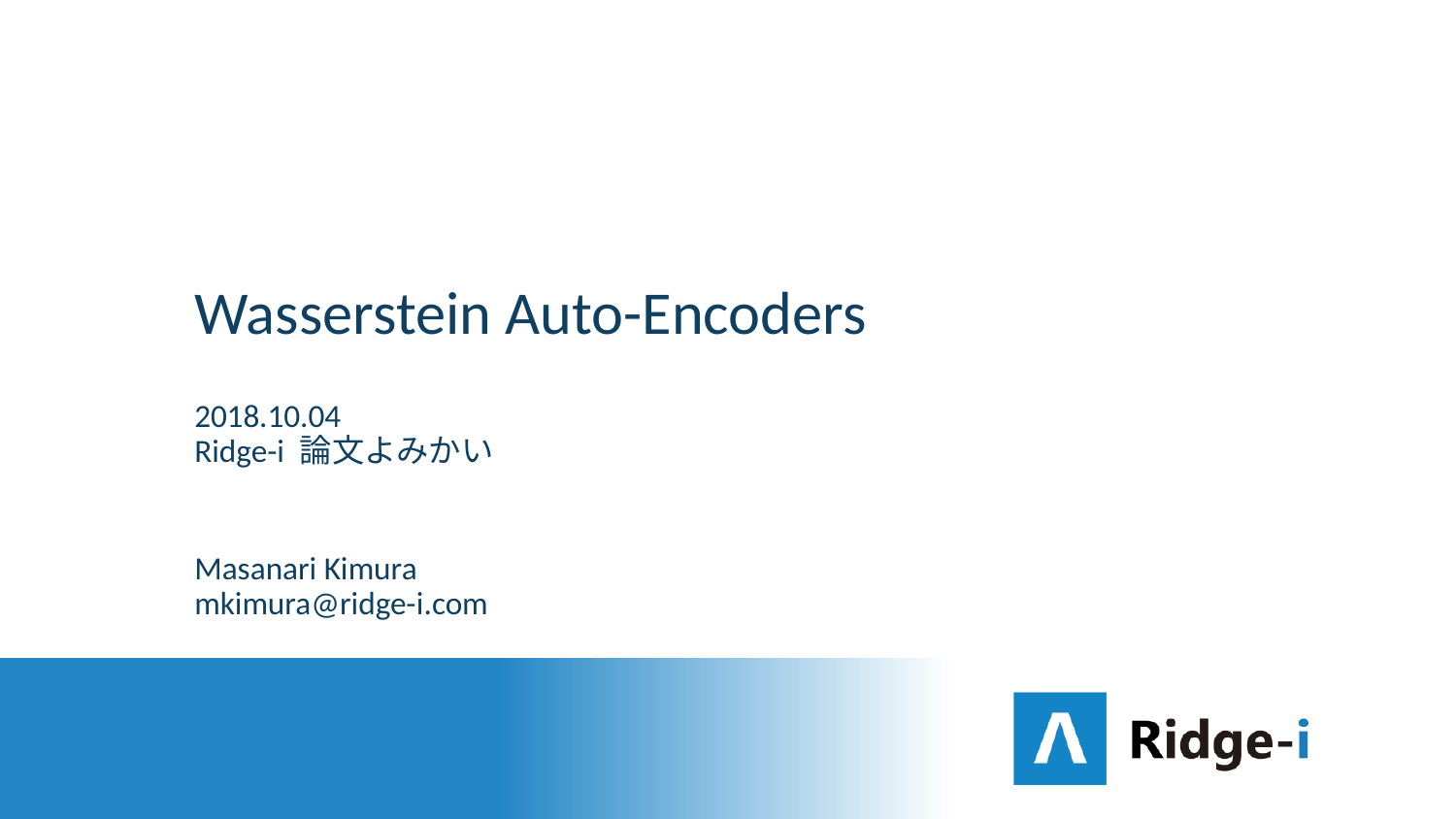

# Wasserstein Auto-Encoders

2018.10.04
Ridge-i 論文よみかい
Masanari Kimura
mkimura@ridge-i.com